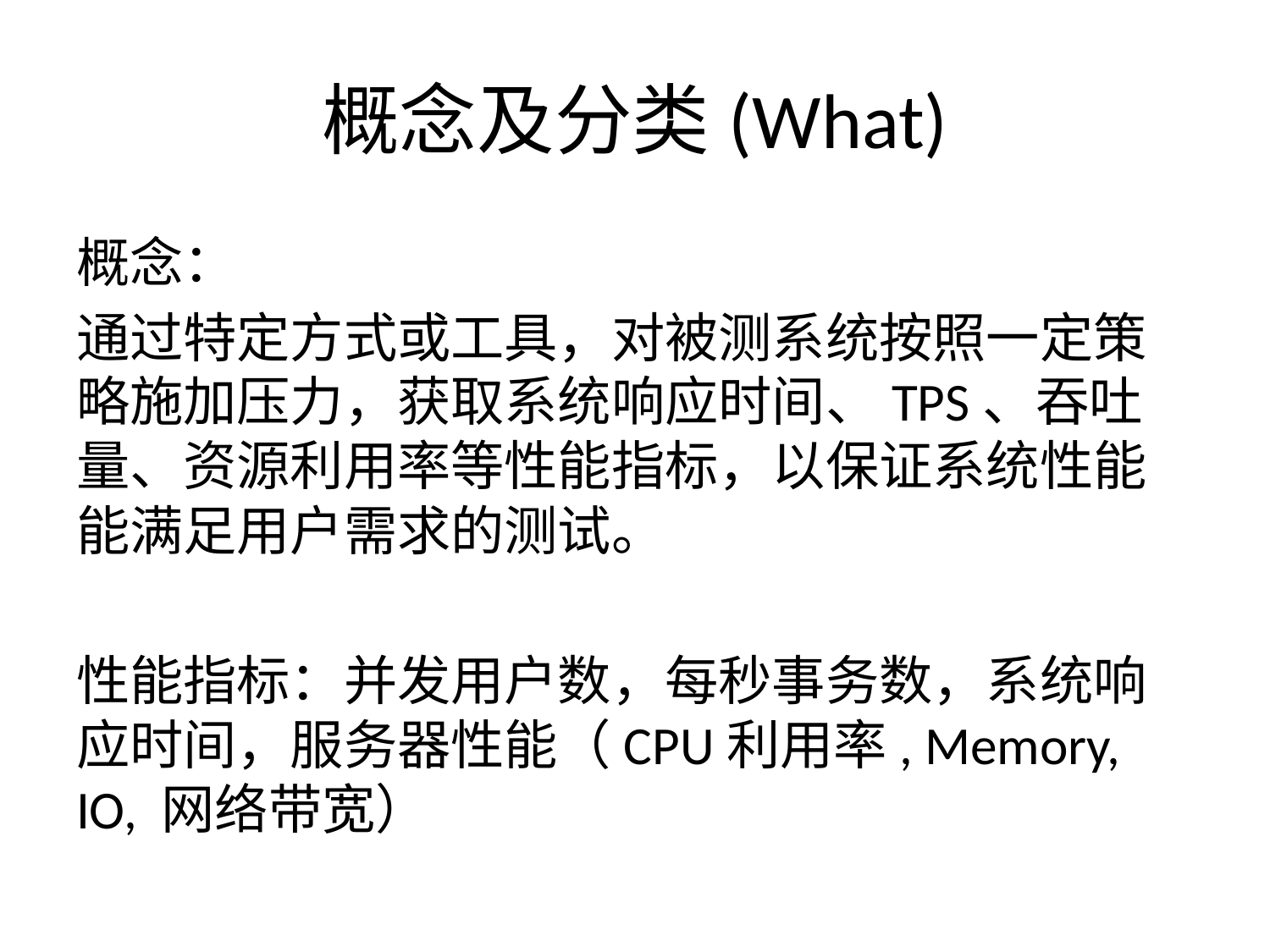

# 概念及分类(What)
概念：
通过特定方式或工具，对被测系统按照一定策略施加压力，获取系统响应时间、TPS、吞吐量、资源利用率等性能指标，以保证系统性能能满足用户需求的测试。

性能指标：并发用户数，每秒事务数，系统响应时间，服务器性能（CPU利用率, Memory, IO, 网络带宽）